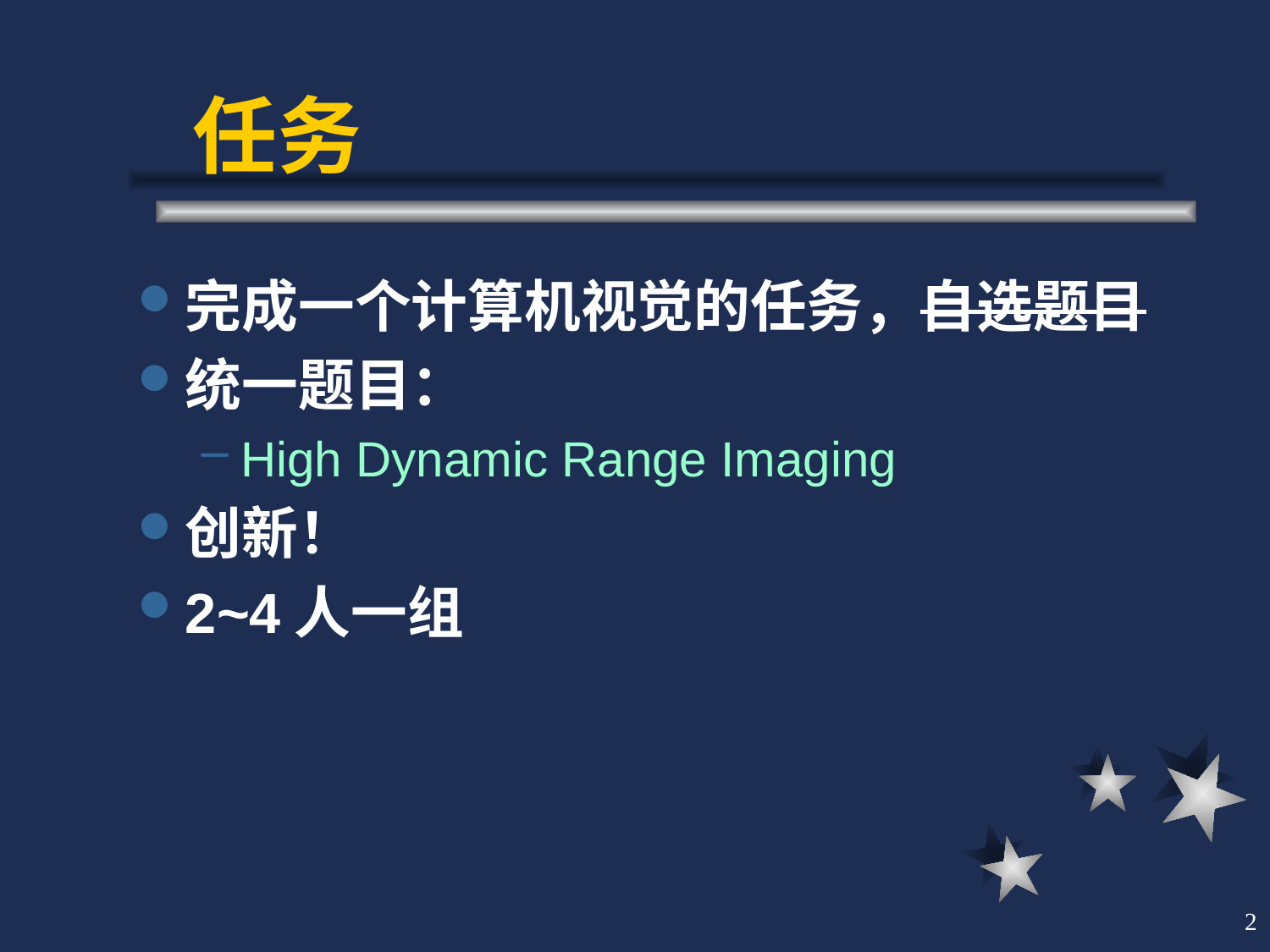

# 任务
完成一个计算机视觉的任务，自选题目
统一题目：
High Dynamic Range Imaging
创新！
2~4人一组

2